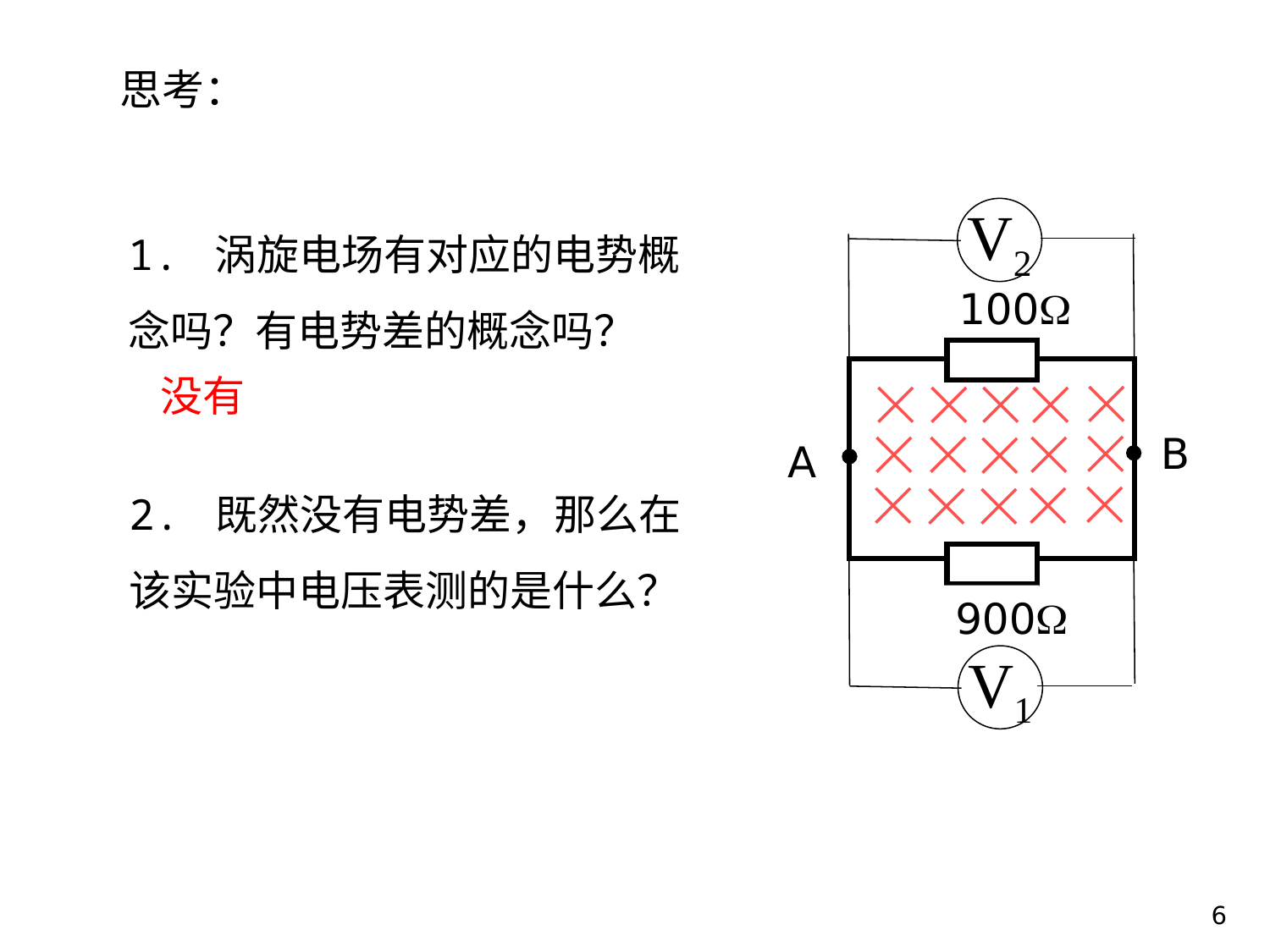

思考：
1. 涡旋电场有对应的电势概念吗？有电势差的概念吗？
V2
100Ω

×
×
×
×
×

×
×
×
×
×
B
A

×
×
×
×
×

900Ω
没有
2. 既然没有电势差，那么在该实验中电压表测的是什么？
V1
6